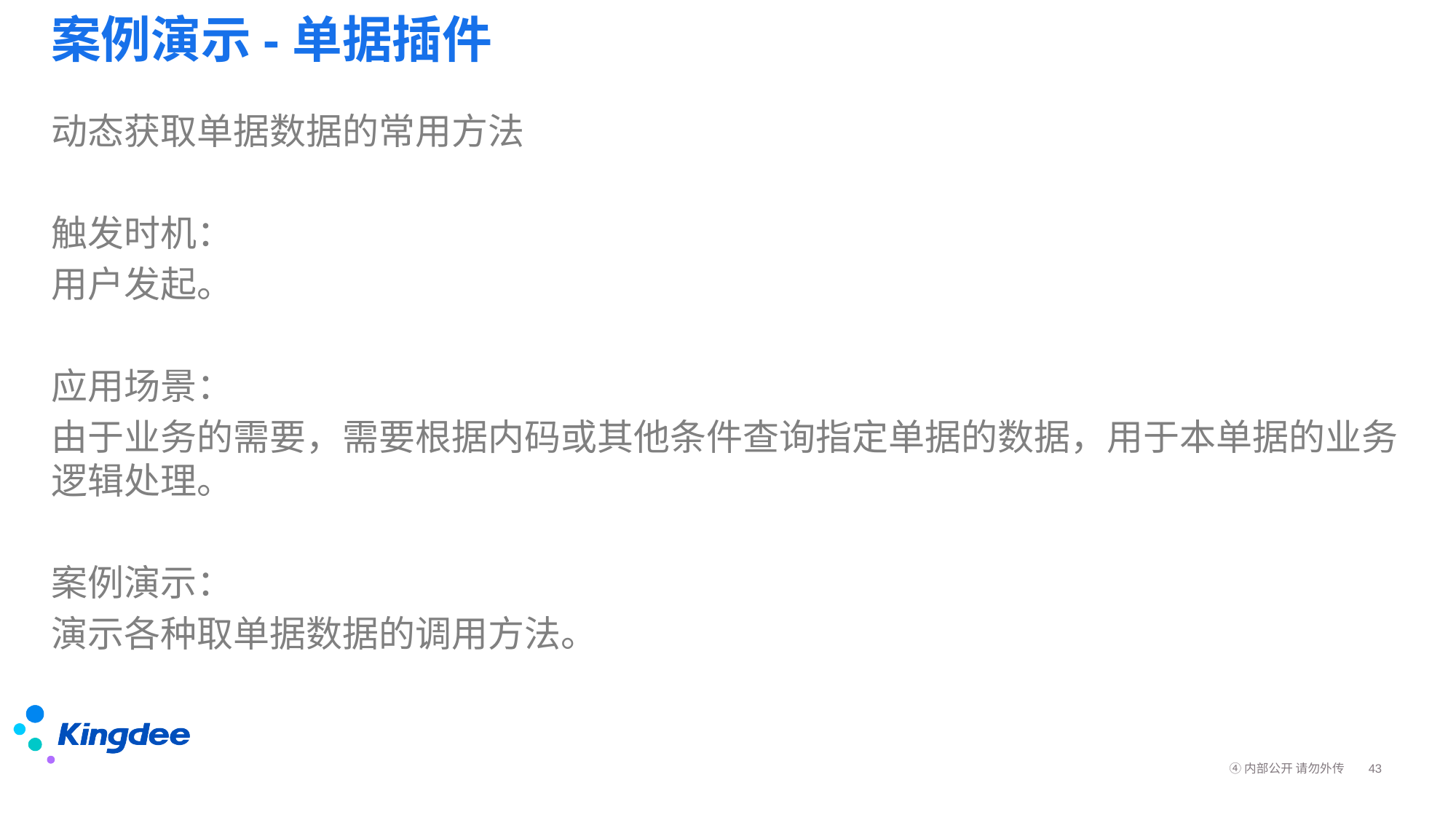

# 案例演示-单据插件
动态获取单据数据的常用方法

触发时机：
用户发起。

应用场景：
由于业务的需要，需要根据内码或其他条件查询指定单据的数据，用于本单据的业务逻辑处理。

案例演示：
演示各种取单据数据的调用方法。